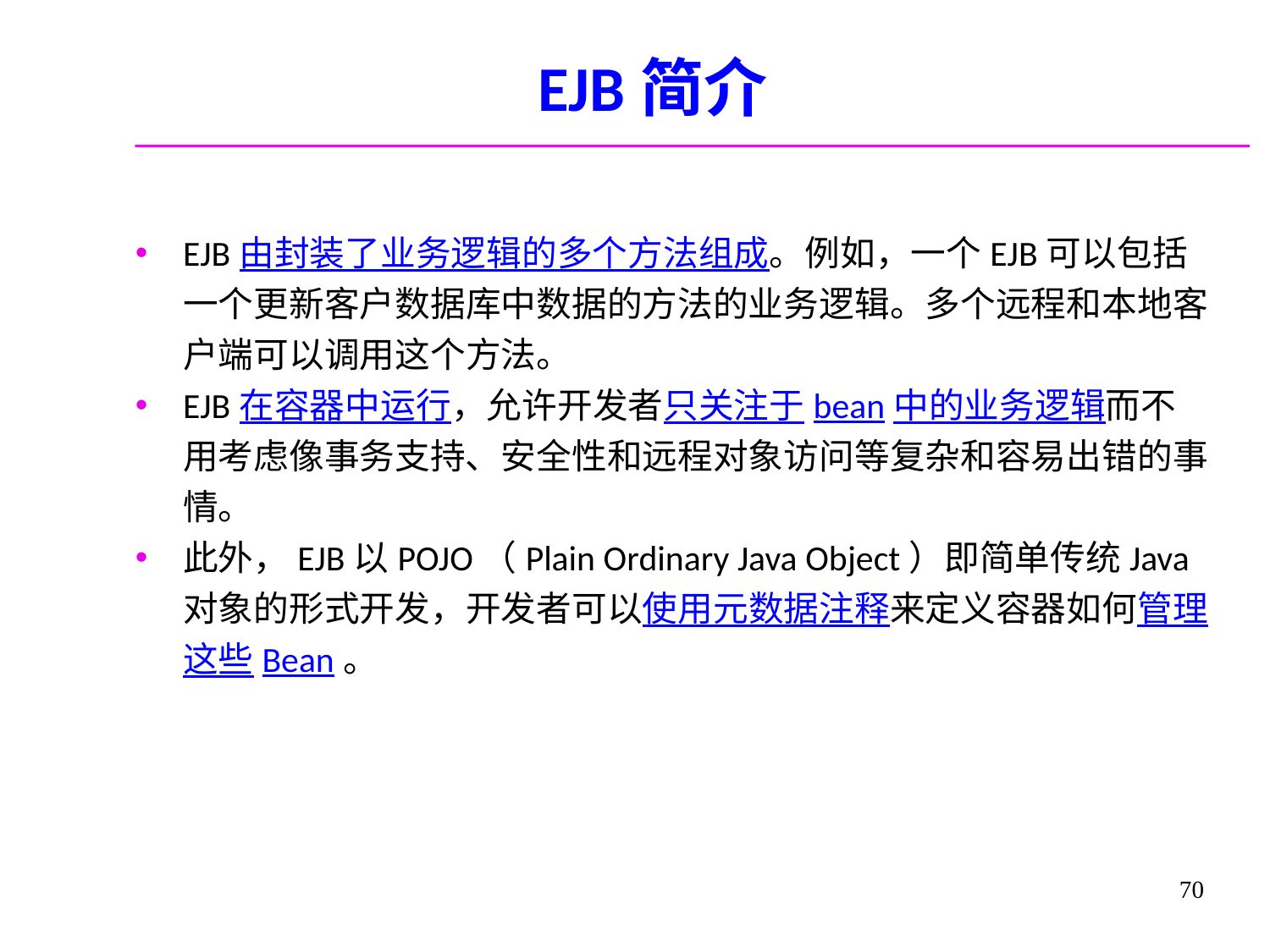

# EJB简介
EJB由封装了业务逻辑的多个方法组成。例如，一个EJB可以包括一个更新客户数据库中数据的方法的业务逻辑。多个远程和本地客户端可以调用这个方法。
EJB在容器中运行，允许开发者只关注于bean中的业务逻辑而不用考虑像事务支持、安全性和远程对象访问等复杂和容易出错的事情。
此外，EJB以POJO（Plain Ordinary Java Object）即简单传统Java对象的形式开发，开发者可以使用元数据注释来定义容器如何管理这些Bean。
70